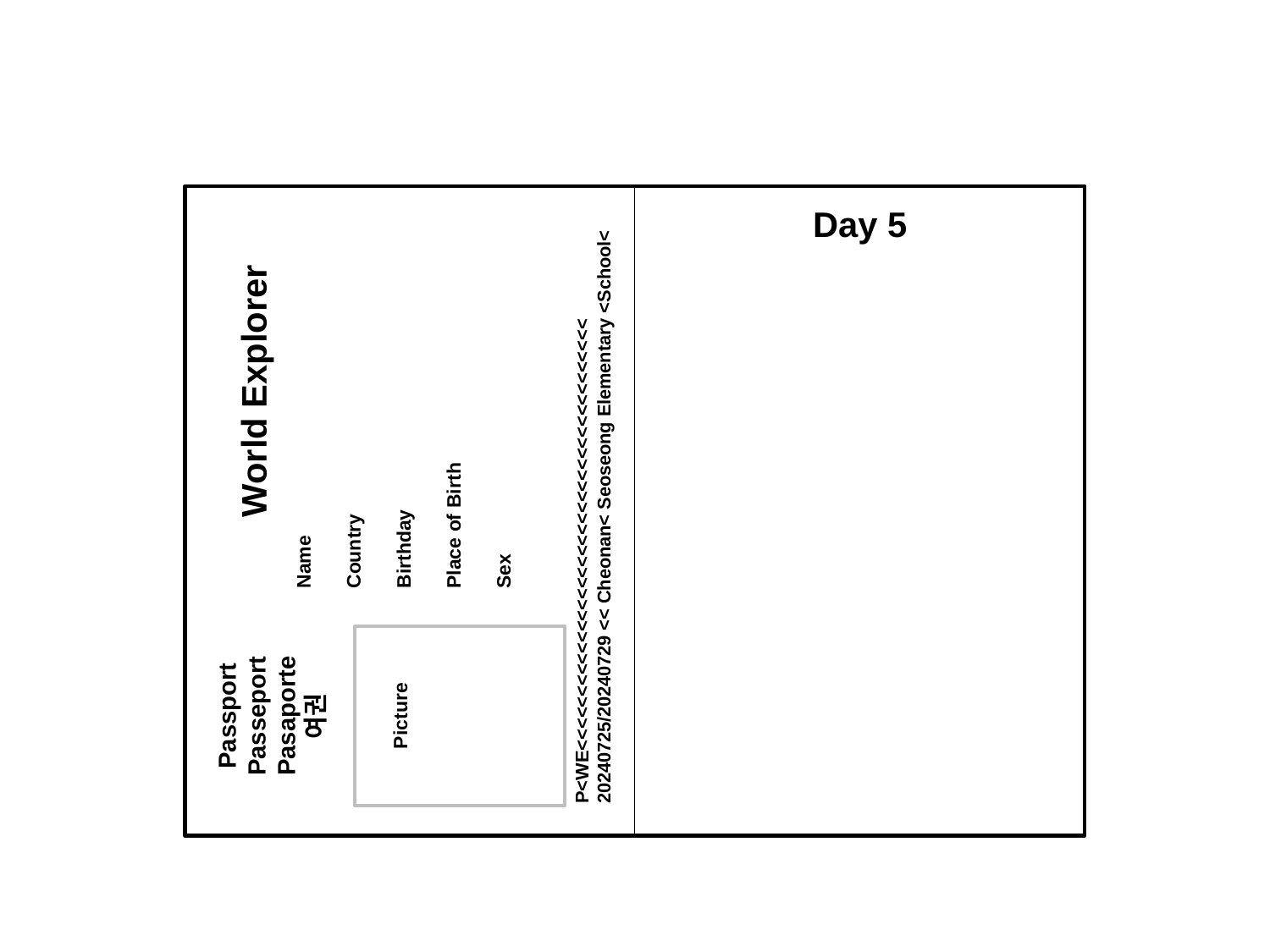

Day 5
World Explorer
P<WE<<<<<<<<<<<<<<<<<<<<<<<<<<<<<<<<<<<<<<<<
20240725/20240729 << Cheonan< Seoseong Elementary <School<
Name
Country
Birthday
Place of Birth
Sex

Passport
Passeport
Pasaporte
여권
Picture